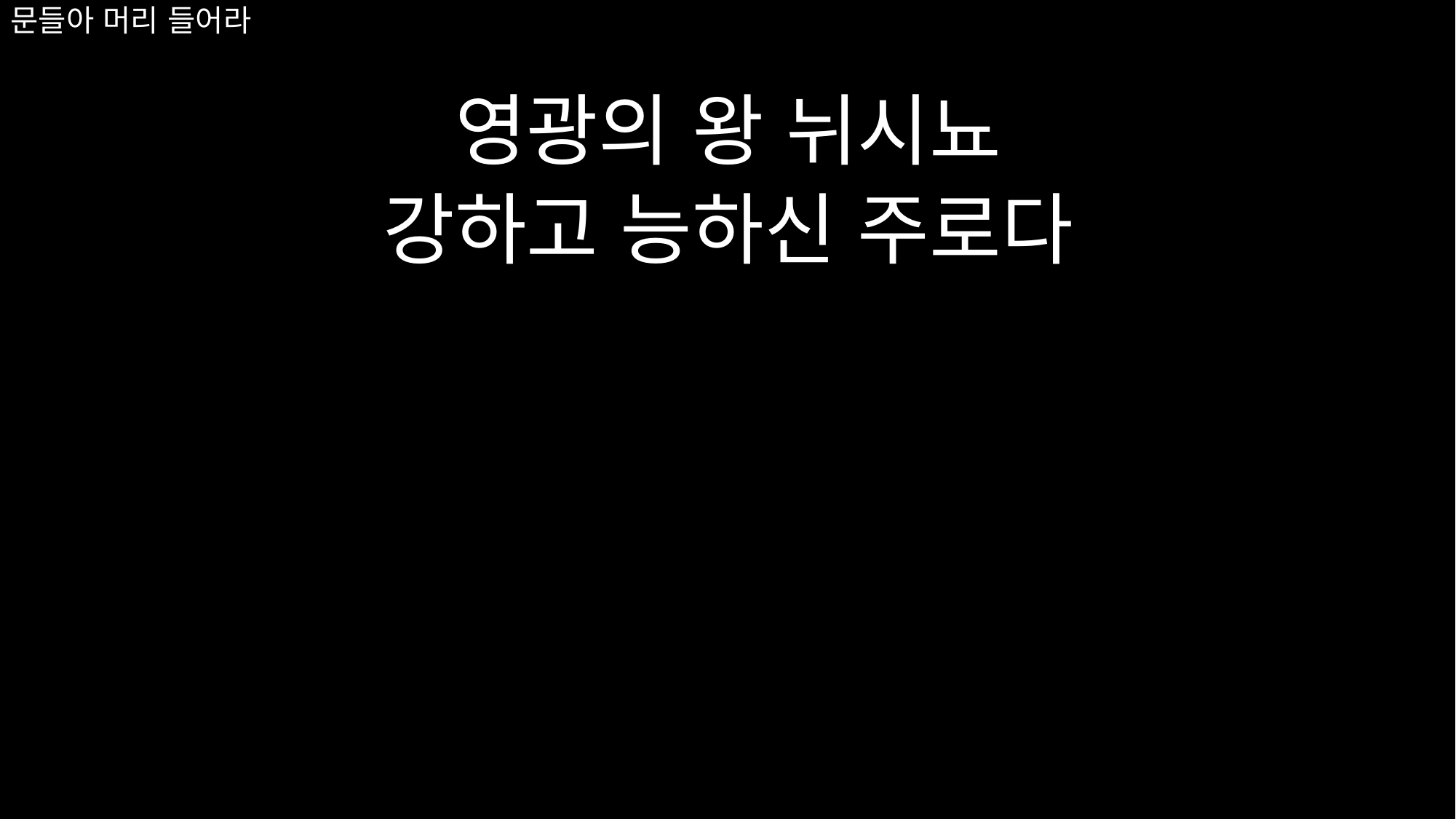

영광의 왕 뉘시뇨
강하고 능하신 주로다

# 문들아 머리 들어라